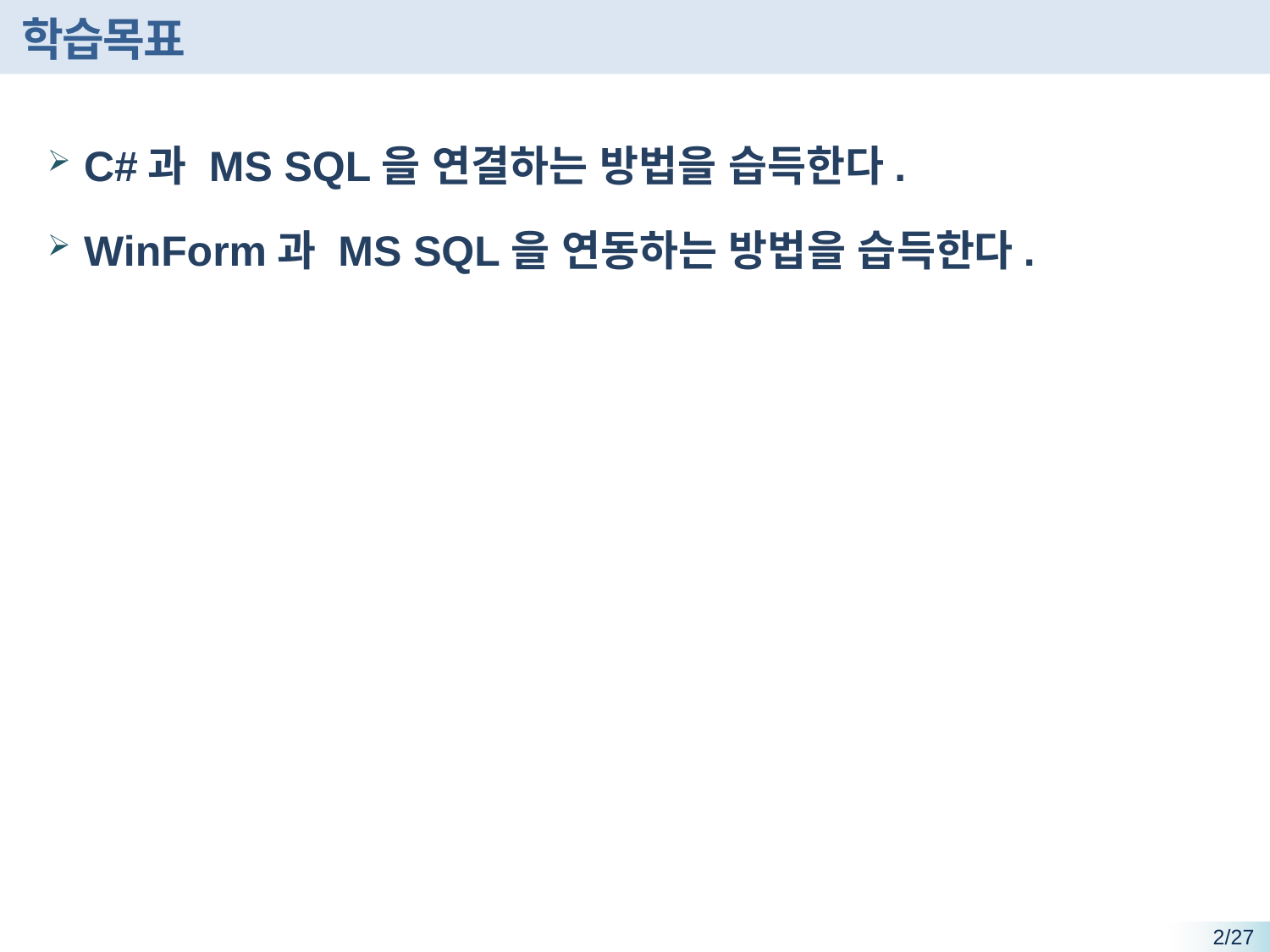

# 학습목표
C#과 MS SQL을 연결하는 방법을 습득한다.
WinForm과 MS SQL을 연동하는 방법을 습득한다.